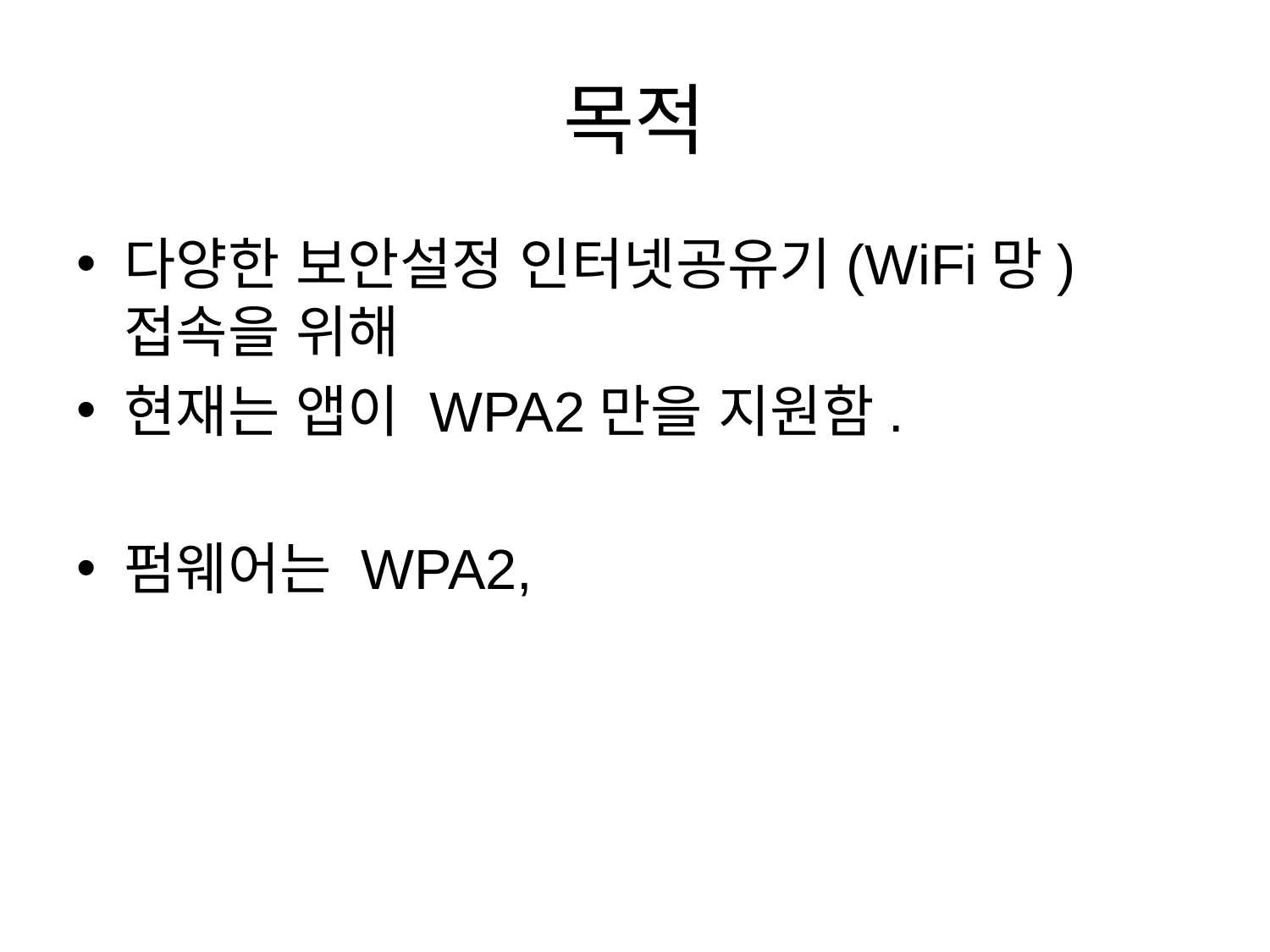

# 목적
다양한 보안설정 인터넷공유기(WiFi망)접속을 위해
현재는 앱이 WPA2만을 지원함.

펌웨어는 WPA2,